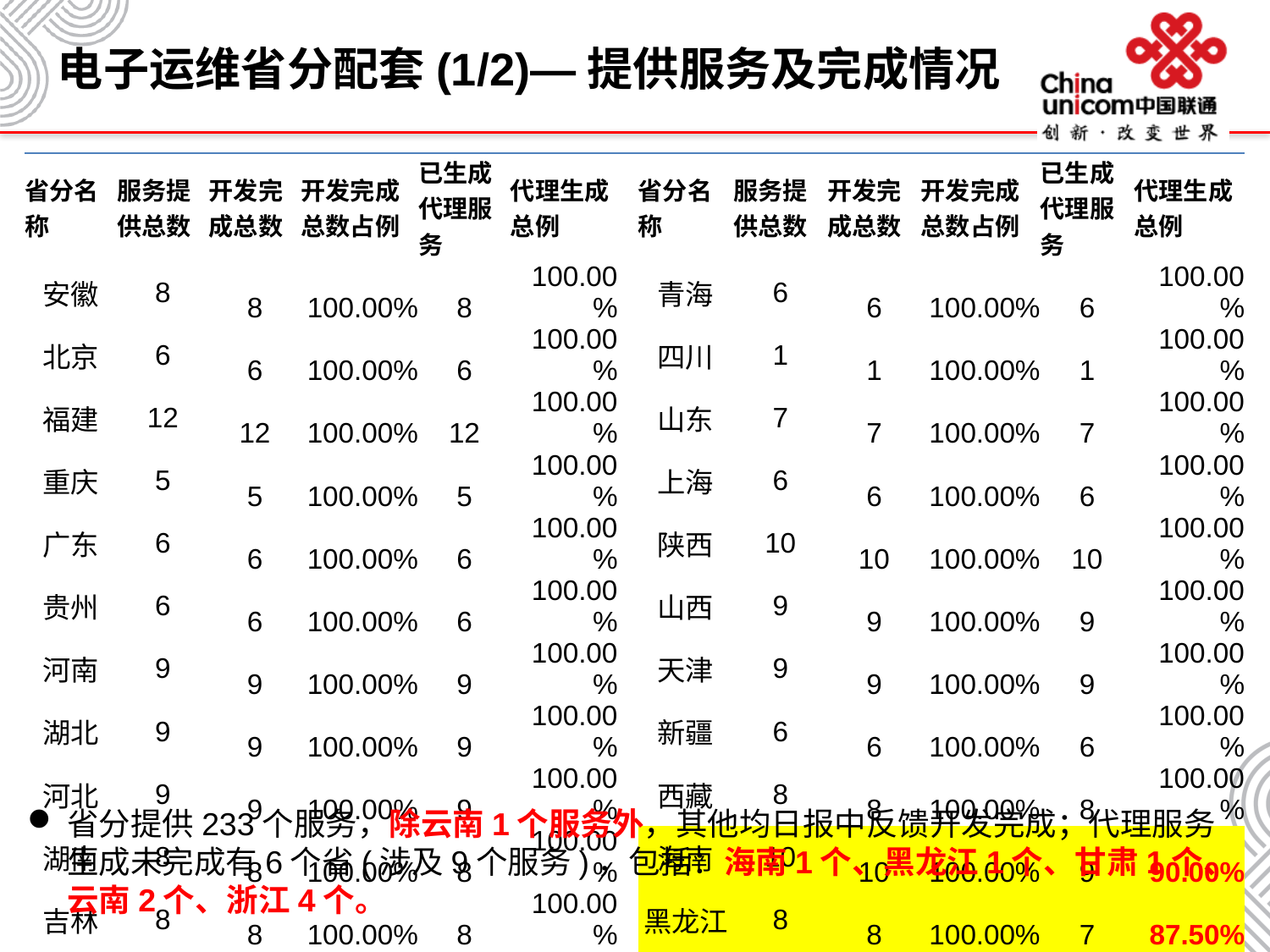

电子运维省分配套(1/2)—提供服务及完成情况
| 省分名称 | 服务提供总数 | 开发完成总数 | 开发完成总数占例 | 已生成代理服务 | 代理生成总例 |  | 省分名称 | 服务提供总数 | 开发完成总数 | 开发完成总数占例 | 已生成代理服务 | 代理生成总例 |
| --- | --- | --- | --- | --- | --- | --- | --- | --- | --- | --- | --- | --- |
| 安徽 | 8 | 8 | 100.00% | 8 | 100.00% |  | 青海 | 6 | 6 | 100.00% | 6 | 100.00% |
| 北京 | 6 | 6 | 100.00% | 6 | 100.00% |  | 四川 | 1 | 1 | 100.00% | 1 | 100.00% |
| 福建 | 12 | 12 | 100.00% | 12 | 100.00% |  | 山东 | 7 | 7 | 100.00% | 7 | 100.00% |
| 重庆 | 5 | 5 | 100.00% | 5 | 100.00% |  | 上海 | 6 | 6 | 100.00% | 6 | 100.00% |
| 广东 | 6 | 6 | 100.00% | 6 | 100.00% |  | 陕西 | 10 | 10 | 100.00% | 10 | 100.00% |
| 贵州 | 6 | 6 | 100.00% | 6 | 100.00% |  | 山西 | 9 | 9 | 100.00% | 9 | 100.00% |
| 河南 | 9 | 9 | 100.00% | 9 | 100.00% |  | 天津 | 9 | 9 | 100.00% | 9 | 100.00% |
| 湖北 | 9 | 9 | 100.00% | 9 | 100.00% |  | 新疆 | 6 | 6 | 100.00% | 6 | 100.00% |
| 河北 | 9 | 9 | 100.00% | 9 | 100.00% |  | 西藏 | 8 | 8 | 100.00% | 8 | 100.00% |
| 湖南 | 8 | 8 | 100.00% | 8 | 100.00% |  | 海南 | 10 | 10 | 100.00% | 9 | 90.00% |
| 吉林 | 8 | 8 | 100.00% | 8 | 100.00% |  | 黑龙江 | 8 | 8 | 100.00% | 7 | 87.50% |
| 江苏 | 7 | 7 | 100.00% | 7 | 100.00% |  | 甘肃 | 7 | 7 | 100.00% | 6 | 85.71% |
| 江西 | 6 | 6 | 100.00% | 6 | 100.00% |  | 广西 | 7 | 7 | 100.00% | 6 | 85.71% |
| 辽宁 | 6 | 6 | 100.00% | 6 | 100.00% |  | 云南 | 11 | 10 | 90.91% | 9 | 81.82% |
| 内蒙古 | 6 | 6 | 100.00% | 6 | 100.00% |  | 浙江 | 11 | 11 | 100.00% | 8 | 72.73% |
| 宁夏 | 6 | 6 | 100.00% | 6 | 100.00% |  | 总计 | 233 | 232 | 99.57% | 224 | 96.14% |
省分提供233个服务，除云南1个服务外，其他均日报中反馈开发完成；代理服务生成未完成有6个省(涉及9个服务)，包括：海南1个、黑龙江1个、甘肃1个、云南2个、浙江4个。
3